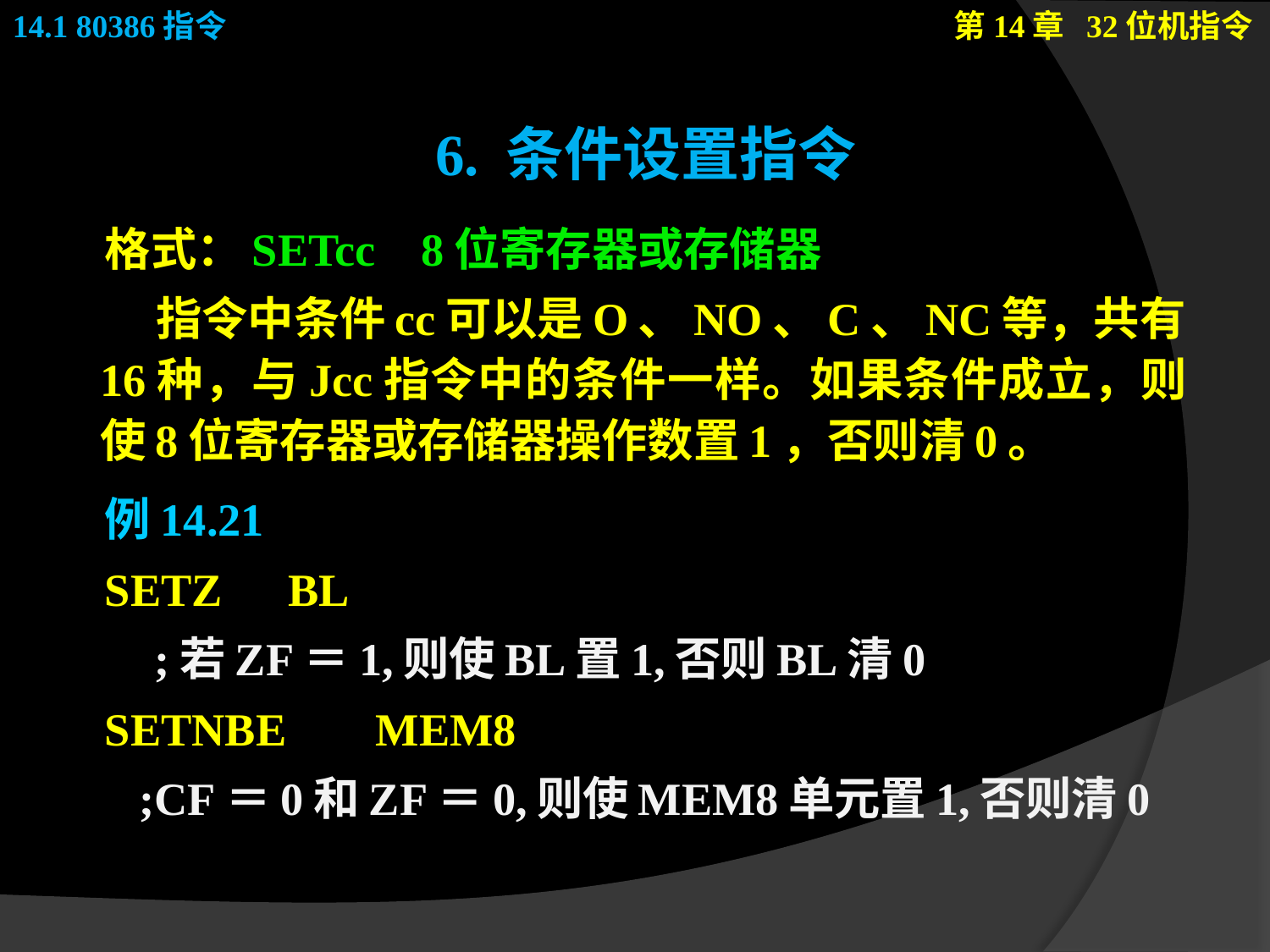

6. 条件设置指令
格式：SETcc    8位寄存器或存储器
    指令中条件cc可以是O、NO、C、NC等，共有16种，与Jcc指令中的条件一样。如果条件成立，则使8位寄存器或存储器操作数置1，否则清0。
例14.21
SETZ	  BL
	;若ZF＝1,则使BL置1,否则BL清0
SETNBE	MEM8
   ;CF＝0和ZF＝0,则使MEM8单元置1,否则清0